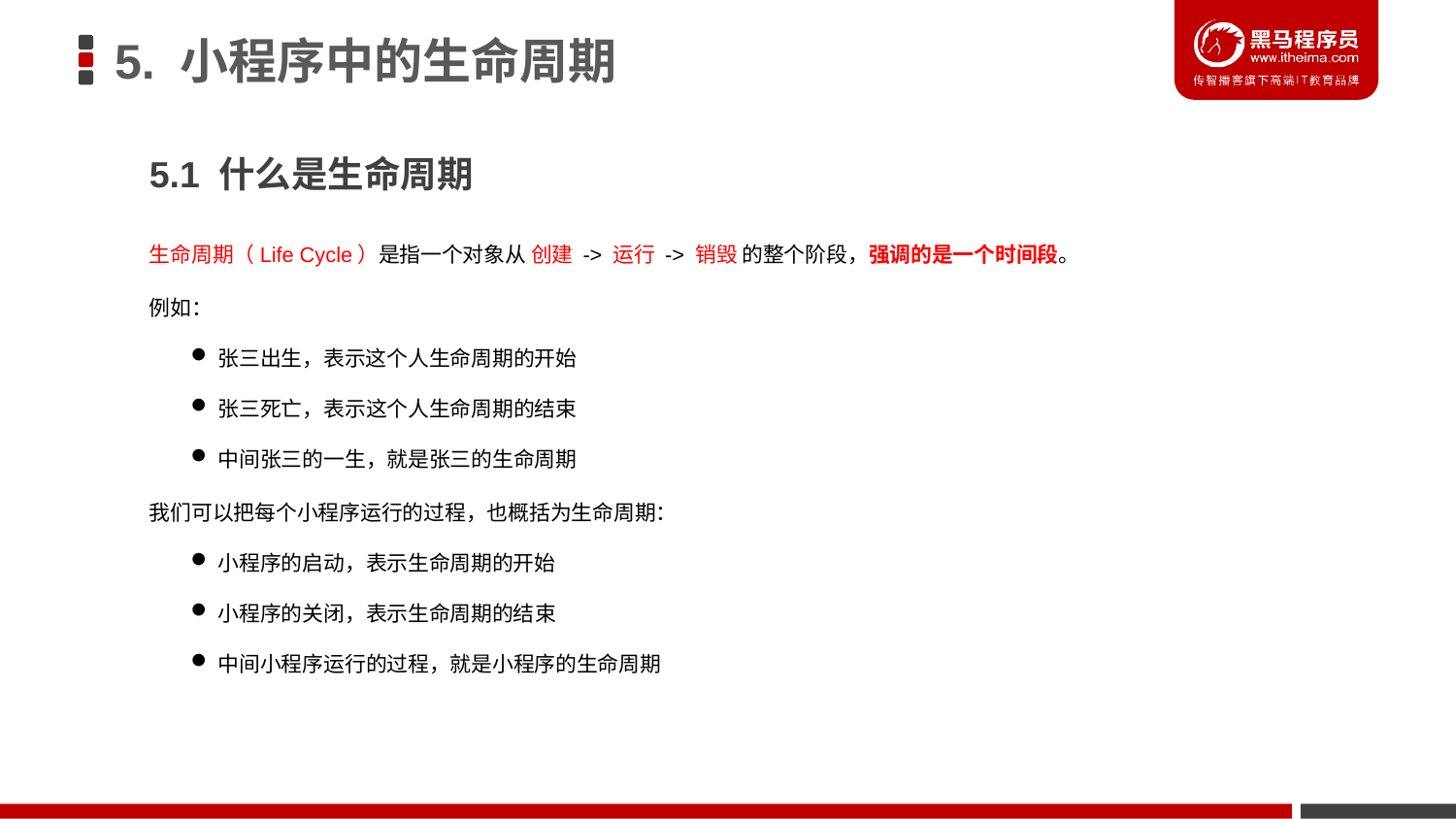

# 5. 小程序中的生命周期
5.1 什么是生命周期
生命周期（Life Cycle）是指一个对象从 创建 -> 运行 -> 销毁 的整个阶段，强调的是一个时间段。
例如：
张三出生，表示这个人生命周期的开始
张三死亡，表示这个人生命周期的结束
中间张三的一生，就是张三的生命周期
我们可以把每个小程序运行的过程，也概括为生命周期：
小程序的启动，表示生命周期的开始
小程序的关闭，表示生命周期的结束
中间小程序运行的过程，就是小程序的生命周期